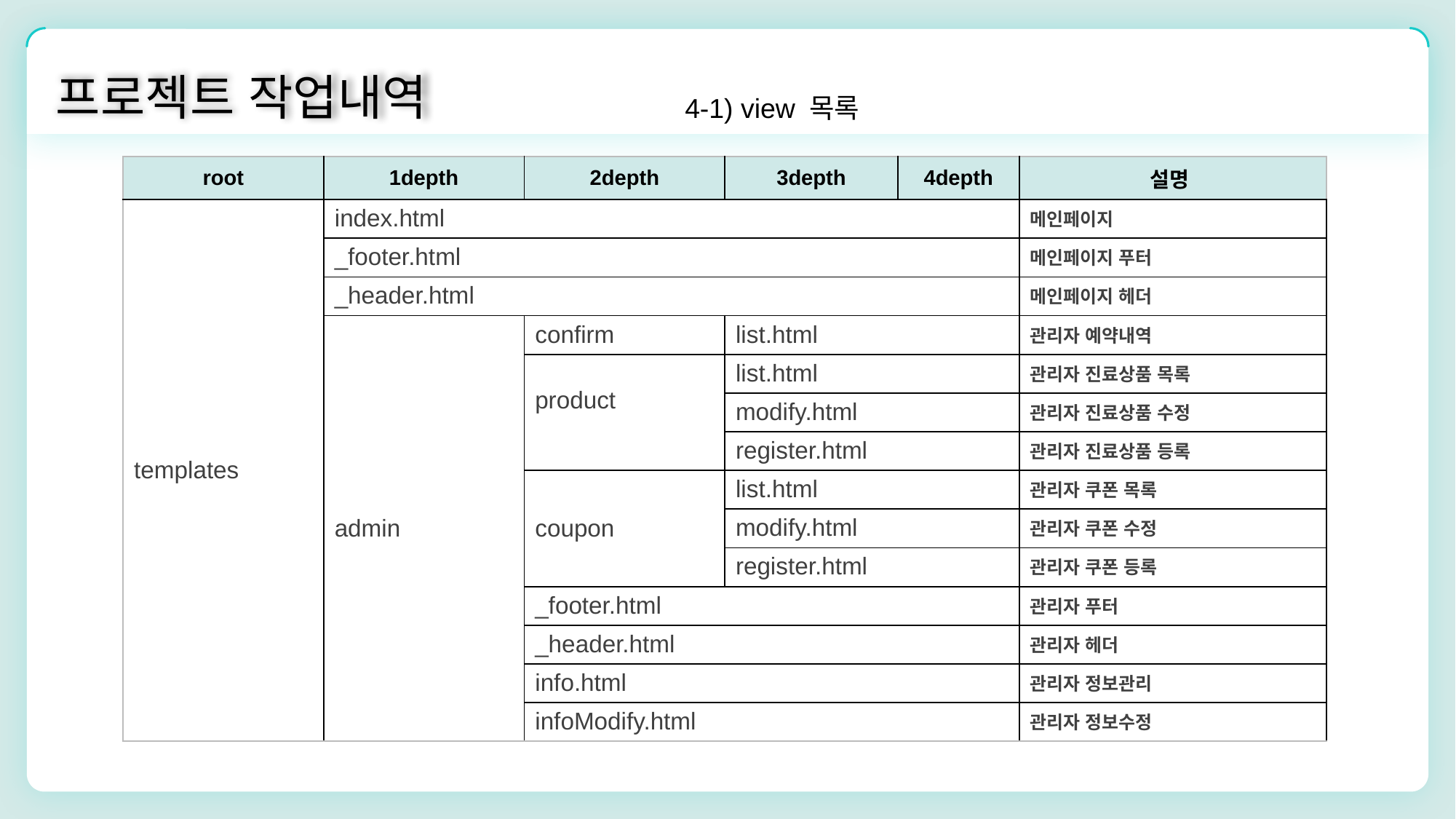

프로젝트 작업내역
4-1) view 목록
| root | 1depth | 2depth | 3depth | 4depth | 설명 |
| --- | --- | --- | --- | --- | --- |
| templates | index.html |  |  |  | 메인페이지 |
|  | \_footer.html |  |  |  | 메인페이지 푸터 |
|  | \_header.html |  |  |  | 메인페이지 헤더 |
|  | admin | confirm | list.html |  | 관리자 예약내역 |
|  |  | product | list.html |  | 관리자 진료상품 목록 |
|  |  |  | modify.html |  | 관리자 진료상품 수정 |
|  |  |  | register.html |  | 관리자 진료상품 등록 |
|  |  | coupon | list.html |  | 관리자 쿠폰 목록 |
|  |  |  | modify.html |  | 관리자 쿠폰 수정 |
|  |  |  | register.html |  | 관리자 쿠폰 등록 |
|  |  | \_footer.html |  |  | 관리자 푸터 |
|  |  | \_header.html |  |  | 관리자 헤더 |
|  |  | info.html |  |  | 관리자 정보관리 |
|  |  | infoModify.html |  |  | 관리자 정보수정 |